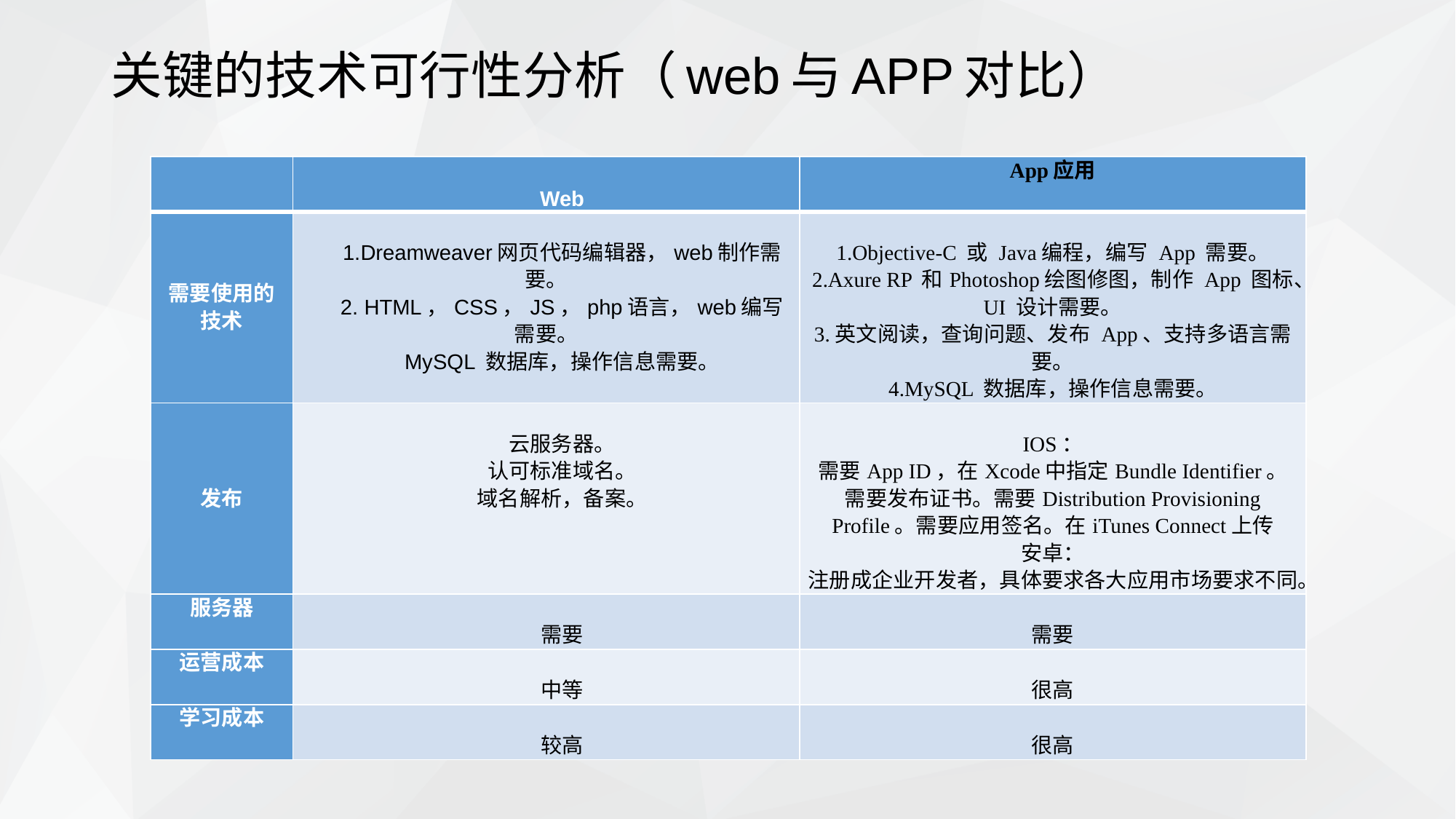

# 关键的技术可行性分析（web与APP对比）
|  | Web | App应用 |
| --- | --- | --- |
| 需要使用的技术 | 1.Dreamweaver网页代码编辑器，web制作需要。 2. HTML，CSS，JS，php语言，web编写需要。 MySQL 数据库，操作信息需要。 | 1.Objective-C 或 Java编程，编写 App 需要。 2.Axure RP 和Photoshop绘图修图，制作 App 图标、UI 设计需要。 3.英文阅读，查询问题、发布 App、支持多语言需要。 4.MySQL 数据库，操作信息需要。 |
| 发布 | 云服务器。 认可标准域名。 域名解析，备案。 | IOS： 需要App ID，在Xcode中指定Bundle Identifier。需要发布证书。需要Distribution Provisioning Profile。需要应用签名。在iTunes Connect上传 安卓： 注册成企业开发者，具体要求各大应用市场要求不同。 |
| 服务器 | 需要 | 需要 |
| 运营成本 | 中等 | 很高 |
| 学习成本 | 较高 | 很高 |